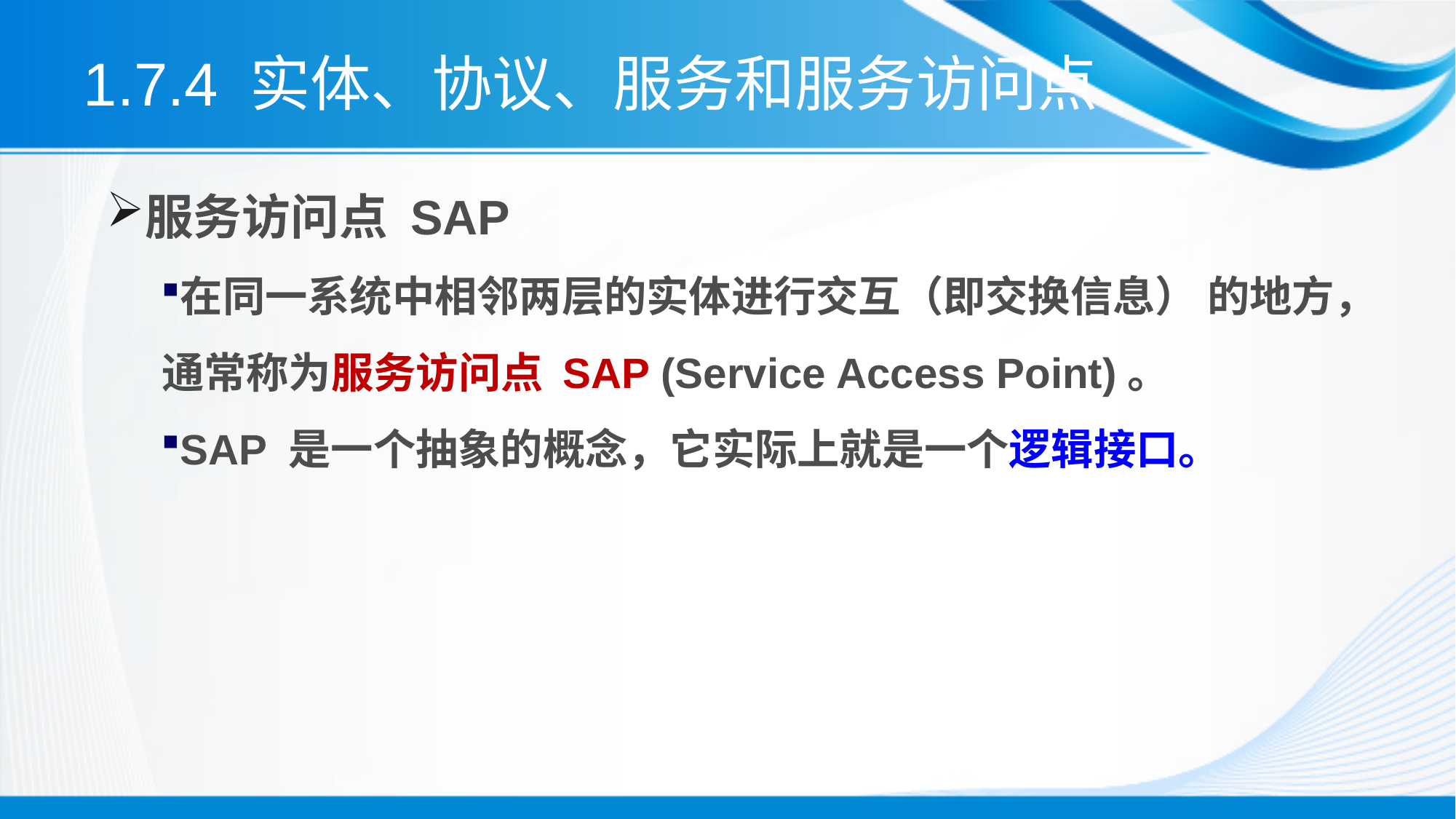

# 1.7.4 实体、协议、服务和服务访问点
服务访问点 SAP
在同一系统中相邻两层的实体进行交互（即交换信息） 的地方，通常称为服务访问点 SAP (Service Access Point)。
SAP 是一个抽象的概念，它实际上就是一个逻辑接口。